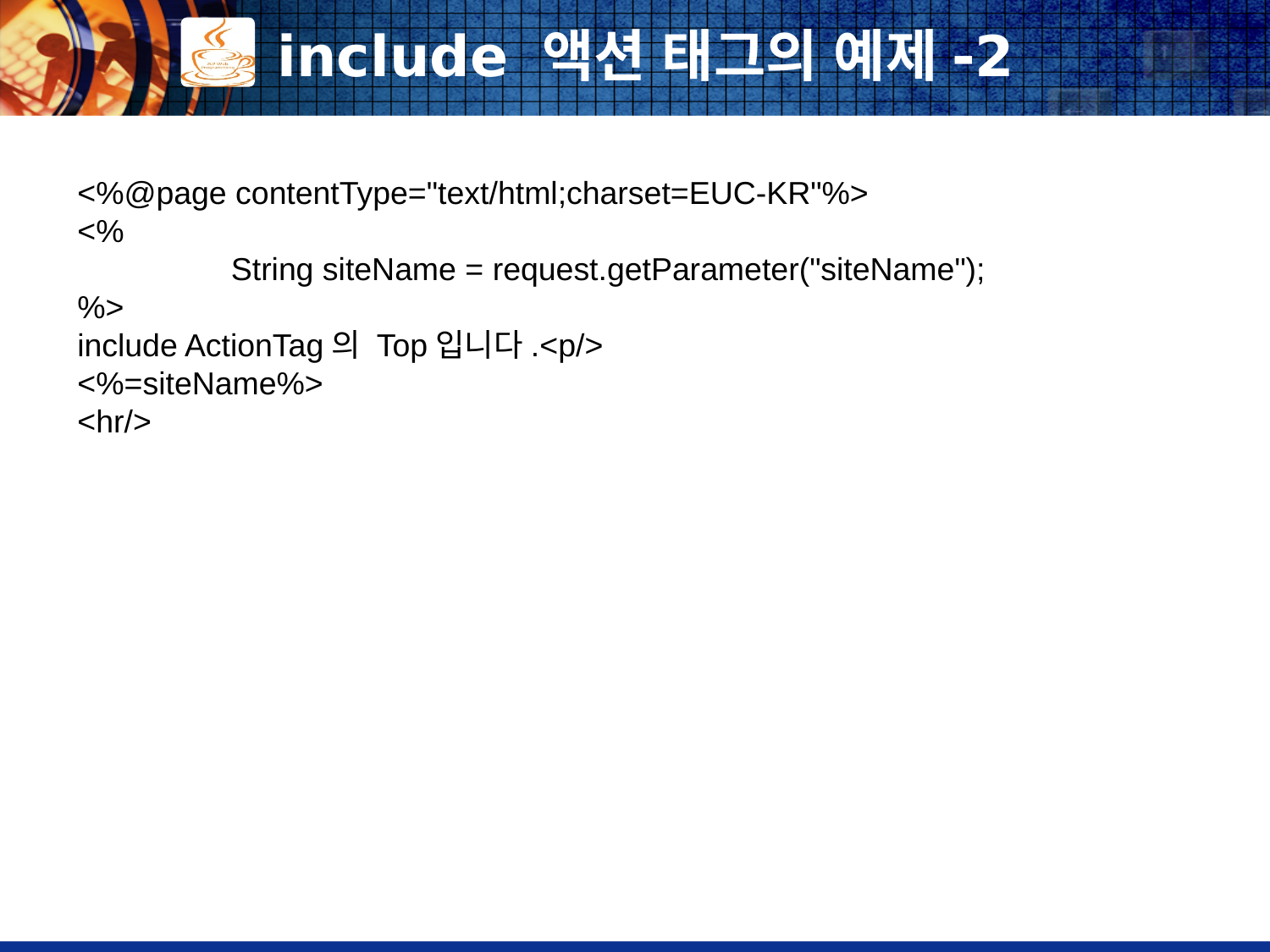

# include 액션 태그의 예제-2
<%@page contentType="text/html;charset=EUC-KR"%>
<%
	   String siteName = request.getParameter("siteName");
%>
include ActionTag의 Top입니다.<p/>
<%=siteName%>
<hr/>